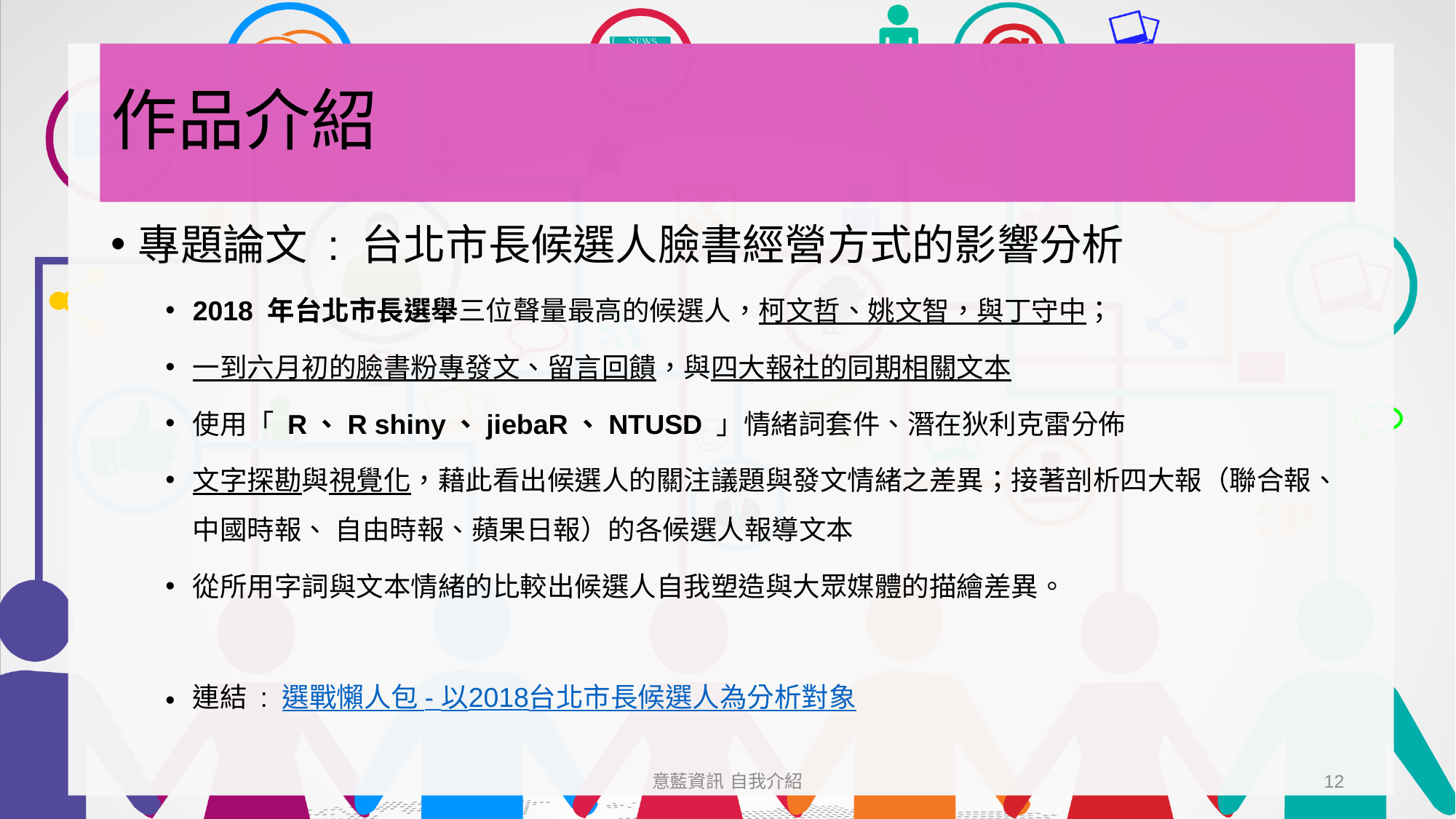

# 作品介紹
專題論文 : 台北市長候選人臉書經營方式的影響分析
2018 年台北市長選舉三位聲量最高的候選人，柯文哲、姚文智，與丁守中；
一到六月初的臉書粉專發文、留言回饋，與四大報社的同期相關文本
使用「 R、R shiny、jiebaR、NTUSD 」情緒詞套件、潛在狄利克雷分佈
文字探勘與視覺化，藉此看出候選人的關注議題與發文情緒之差異；接著剖析四大報（聯合報、中國時報、 自由時報、蘋果日報）的各候選人報導文本
從所用字詞與文本情緒的比較出候選人自我塑造與大眾媒體的描繪差異。

連結 : 選戰懶人包 - 以2018台北市長候選人為分析對象
意藍資訊 自我介紹
12